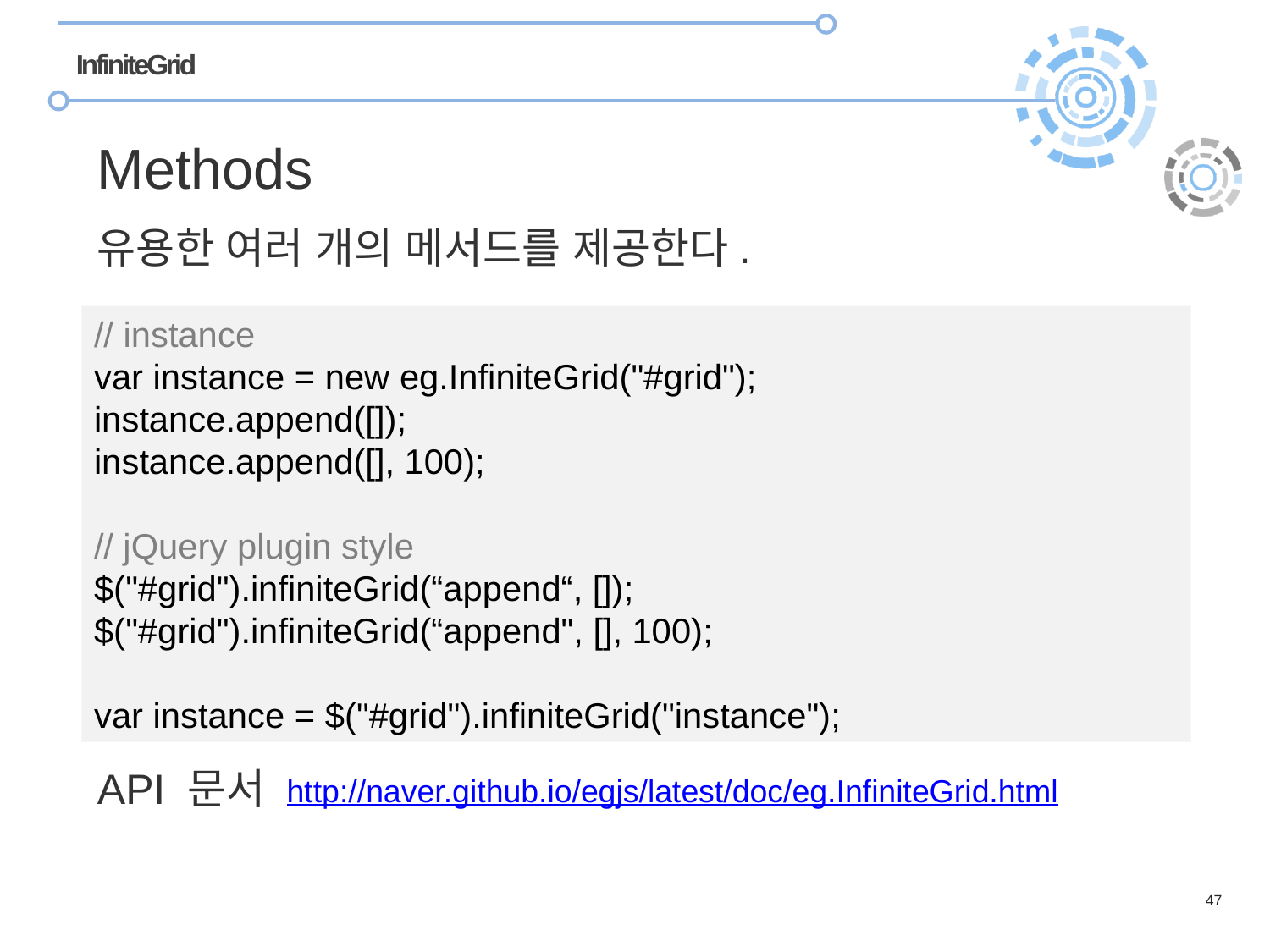

InfiniteGrid
Methods

유용한 여러 개의 메서드를 제공한다.
// instance
var instance = new eg.InfiniteGrid("#grid");
instance.append([]);
instance.append([], 100);

// jQuery plugin style
$("#grid").infiniteGrid(“append“, []);
$("#grid").infiniteGrid(“append", [], 100);

var instance = $("#grid").infiniteGrid("instance");
API 문서
http://naver.github.io/egjs/latest/doc/eg.InfiniteGrid.html